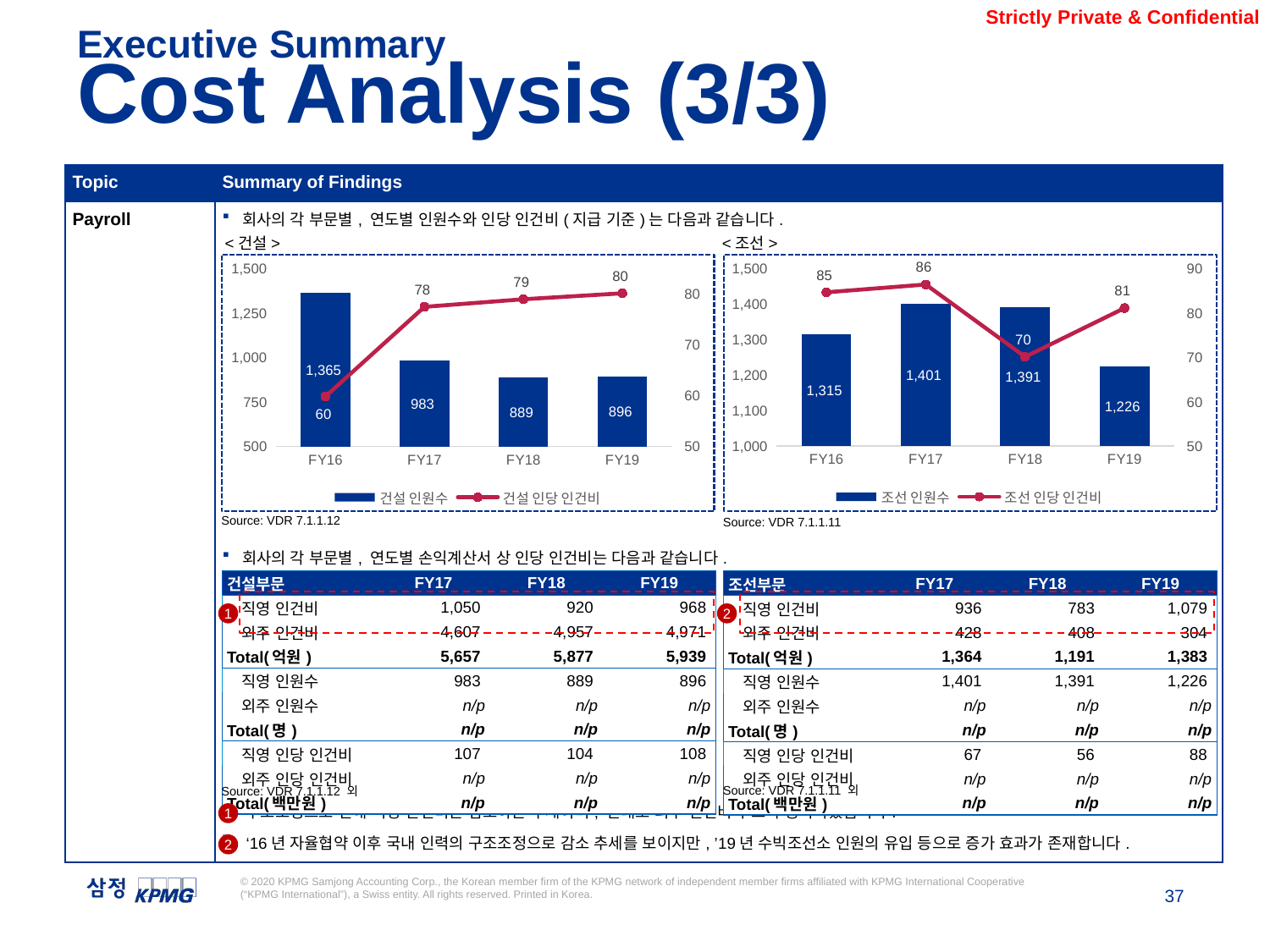

Executive Summary
Cost Analysis (3/3)
| Topic | Summary of Findings |
| --- | --- |
| Payroll | 회사의 각 부문별, 연도별 인원수와 인당 인건비(지급 기준)는 다음과 같습니다. 회사의 각 부문별, 연도별 손익계산서 상 인당 인건비는 다음과 같습니다. 구조조정으로 인해 직영 인건비는 감소하는 추세이며, 반대로 외주 인건비가 소폭 증가하였습니다. ‘16년 자율협약 이후 국내 인력의 구조조정으로 감소 추세를 보이지만, ’19년 수빅조선소 인원의 유입 등으로 증가 효과가 존재합니다. |
<건설>
<조선>

### Chart

| Category | 건설 인원수 | 건설 인당 인건비 |
|---|---|---|
| FY16 | 1365.2500000000164 | 59.86030196813699 |
| FY17 | 982.8333333334226 | 77.52074016312675 |
| FY18 | 888.916666666729 | 79.02367621411275 |
| FY19 | 895.6666666667347 | 80.19479552064891 |

### Chart

| Category | 조선 인원수 | 조선 인당 인건비 |
|---|---|---|
| FY16 | 1314.6666666666365 | 84.7177063691703 |
| FY17 | 1401.4166666665612 | 86.47673922935776 |
| FY18 | 1390.6666666665697 | 70.13707859612187 |
| FY19 | 1225.5833333333676 | 81.15058263438952 |
Source: VDR 7.1.1.12
Source: VDR 7.1.1.11
| 건설부문 | FY17 | FY18 | FY19 |
| --- | --- | --- | --- |
| 직영 인건비 | 1,050 | 920 | 968 |
| 외주 인건비 | 4,607 | 4,957 | 4,971 |
| Total(억원) | 5,657 | 5,877 | 5,939 |
| 직영 인원수 | 983 | 889 | 896 |
| 외주 인원수 | n/p | n/p | n/p |
| Total(명) | n/p | n/p | n/p |
| 직영 인당 인건비 | 107 | 104 | 108 |
| 외주 인당 인건비 | n/p | n/p | n/p |
| Total(백만원) | n/p | n/p | n/p |
| 조선부문 | FY17 | FY18 | FY19 |
| --- | --- | --- | --- |
| 직영 인건비 | 936 | 783 | 1,079 |
| 외주 인건비 | 428 | 408 | 304 |
| Total(억원) | 1,364 | 1,191 | 1,383 |
| 직영 인원수 | 1,401 | 1,391 | 1,226 |
| 외주 인원수 | n/p | n/p | n/p |
| Total(명) | n/p | n/p | n/p |
| 직영 인당 인건비 | 67 | 56 | 88 |
| 외주 인당 인건비 | n/p | n/p | n/p |
| Total(백만원) | n/p | n/p | n/p |

1
2
Source: VDR 7.1.1.11 외
Source: VDR 7.1.1.12 외
1
2